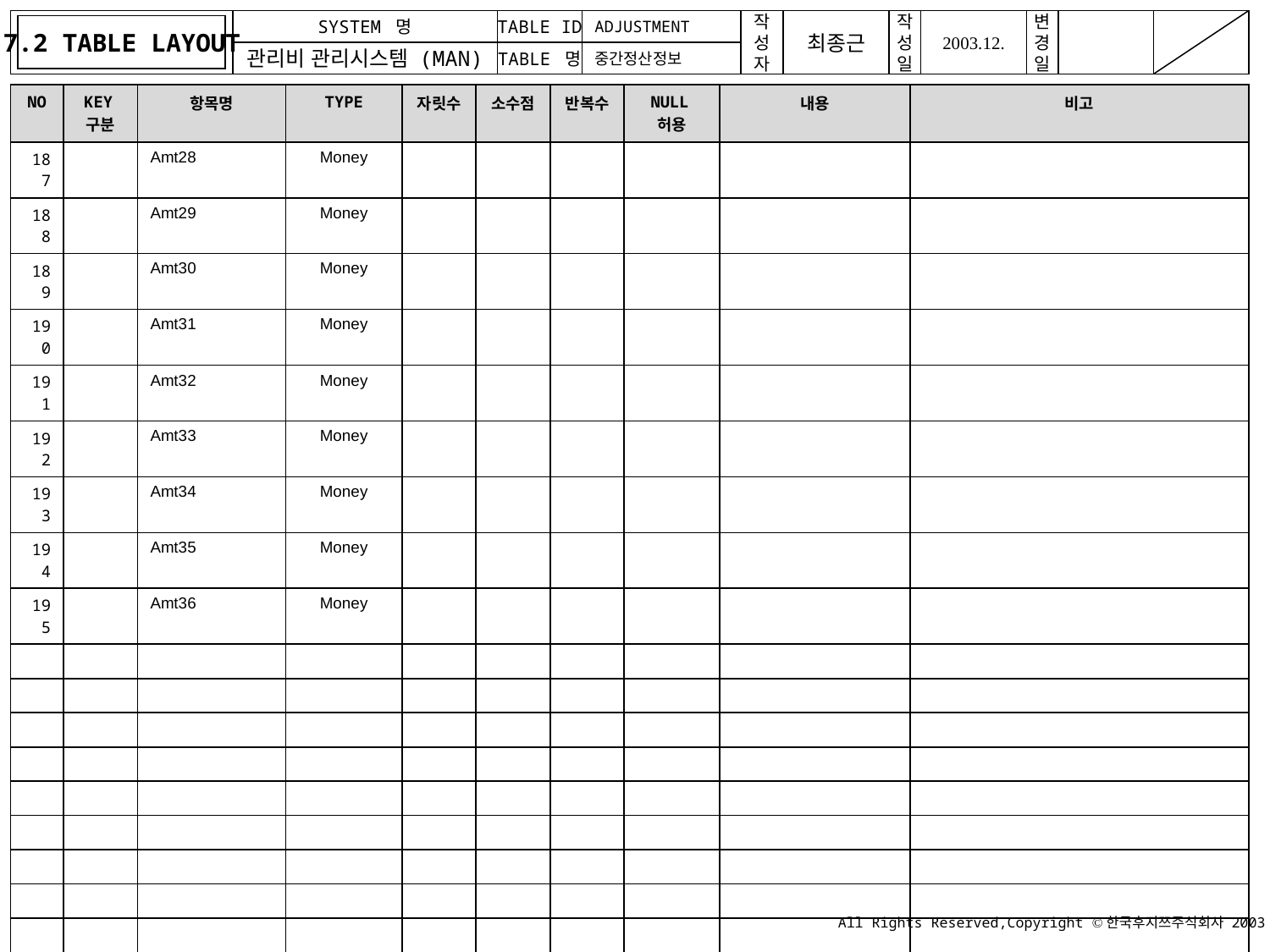

7.2 TABLE LAYOUT
ADJUSTMENT
중간정산정보
| NO | KEY구분 | 항목명 | TYPE | 자릿수 | 소수점 | 반복수 | NULL허용 | 내용 | 비고 |
| --- | --- | --- | --- | --- | --- | --- | --- | --- | --- |
| 187 |  | Amt28 | Money |  |  |  |  |  |  |
| 188 |  | Amt29 | Money |  |  |  |  |  |  |
| 189 |  | Amt30 | Money |  |  |  |  |  |  |
| 190 |  | Amt31 | Money |  |  |  |  |  |  |
| 191 |  | Amt32 | Money |  |  |  |  |  |  |
| 192 |  | Amt33 | Money |  |  |  |  |  |  |
| 193 |  | Amt34 | Money |  |  |  |  |  |  |
| 194 |  | Amt35 | Money |  |  |  |  |  |  |
| 195 |  | Amt36 | Money |  |  |  |  |  |  |
|  |  |  |  |  |  |  |  |  |  |
|  |  |  |  |  |  |  |  |  |  |
|  |  |  |  |  |  |  |  |  |  |
|  |  |  |  |  |  |  |  |  |  |
|  |  |  |  |  |  |  |  |  |  |
|  |  |  |  |  |  |  |  |  |  |
|  |  |  |  |  |  |  |  |  |  |
|  |  |  |  |  |  |  |  |  |  |
|  |  |  |  |  |  |  |  |  |  |
|  |  |  |  |  |  |  |  |  |  |
|  |  |  |  |  |  |  |  |  |  |
|  |  |  |  |  |  |  |  |  |  |
|  |  |  |  |  |  |  |  |  |  |
|  |  |  |  |  |  |  |  |  |  |
|  |  |  |  |  |  |  |  |  |  |